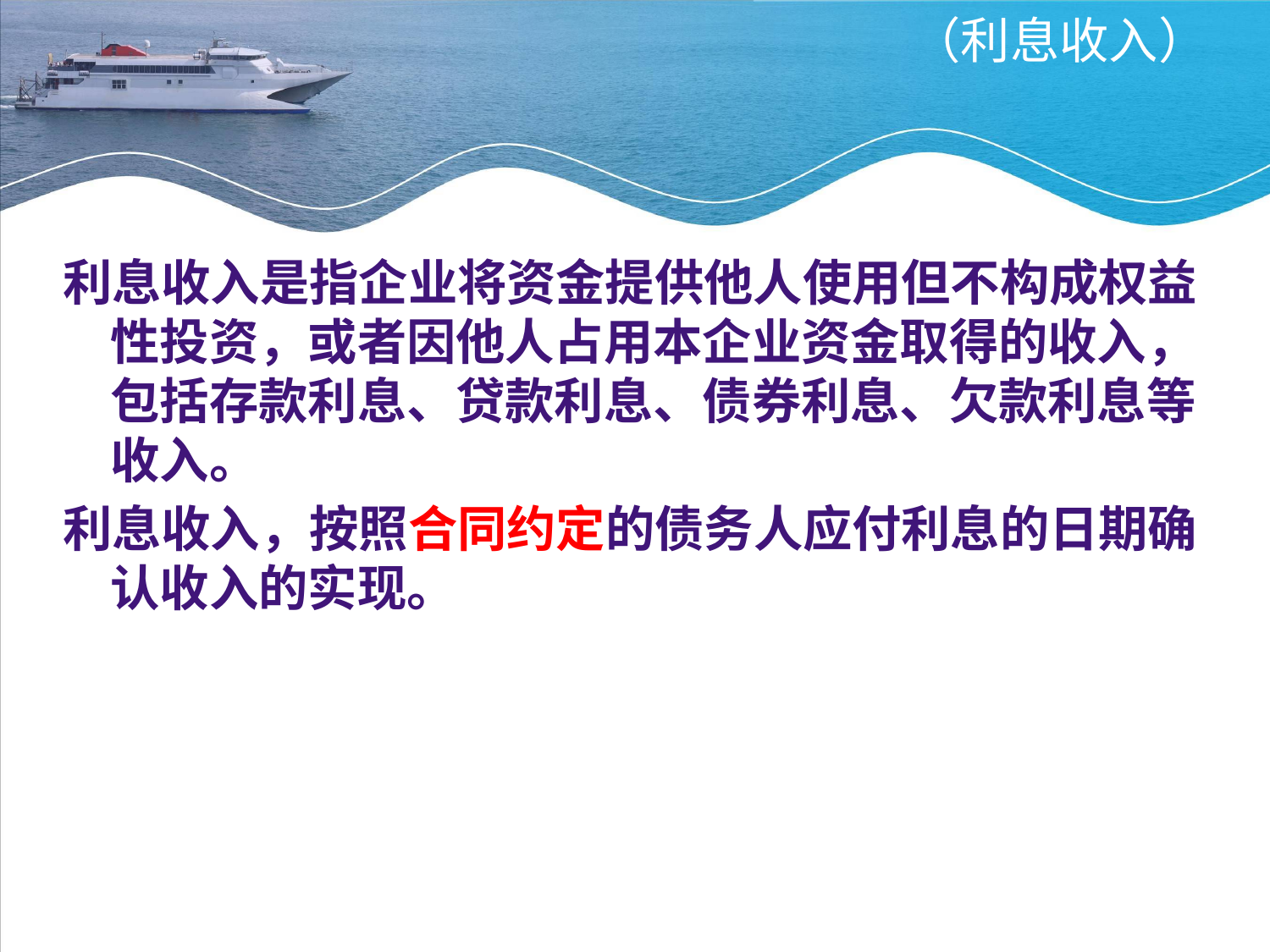

# （利息收入）
利息收入是指企业将资金提供他人使用但不构成权益性投资，或者因他人占用本企业资金取得的收入，包括存款利息、贷款利息、债券利息、欠款利息等收入。
利息收入，按照合同约定的债务人应付利息的日期确认收入的实现。